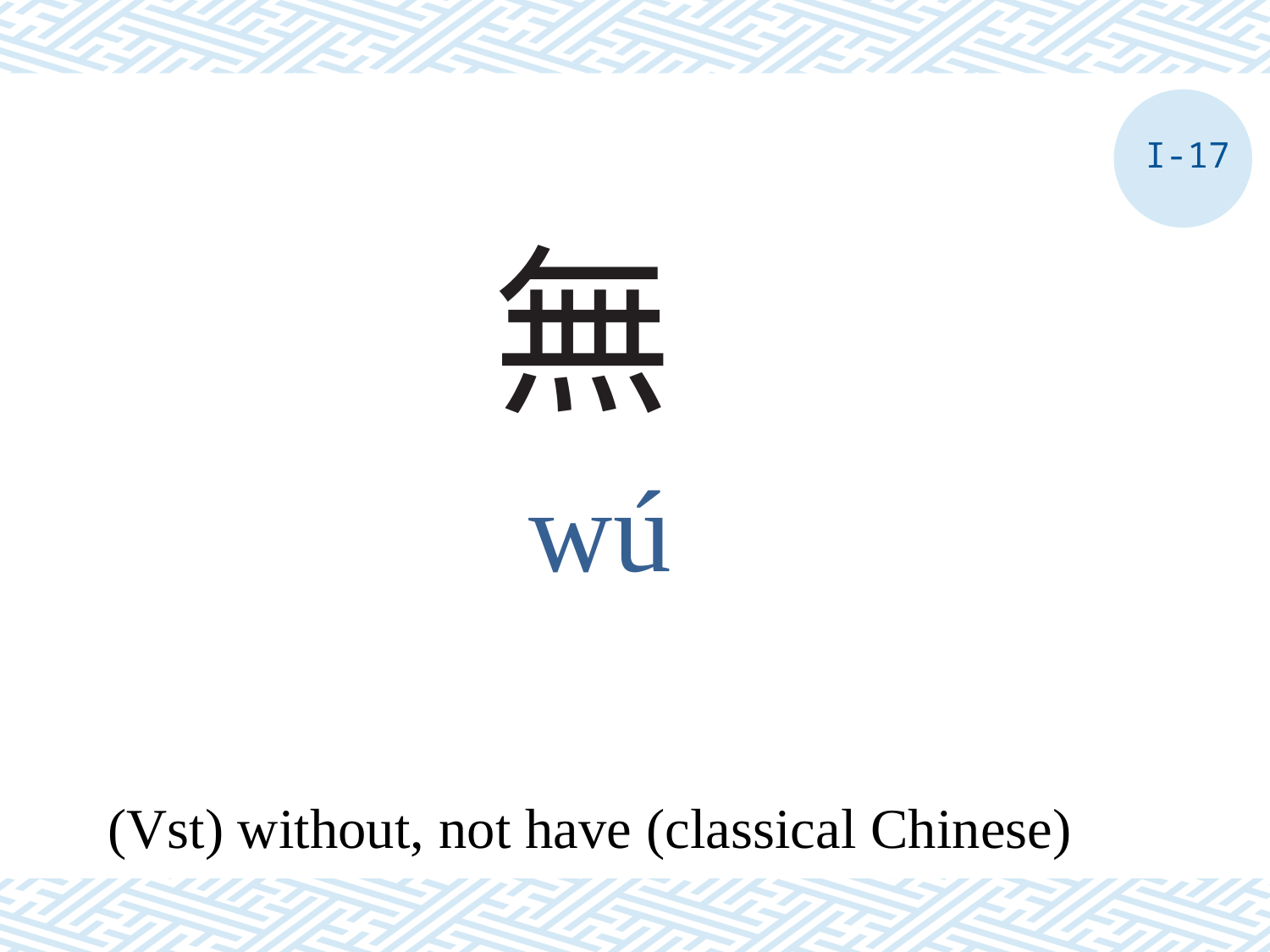

I-17

# 無
wú
(Vst) without, not have (classical Chinese)